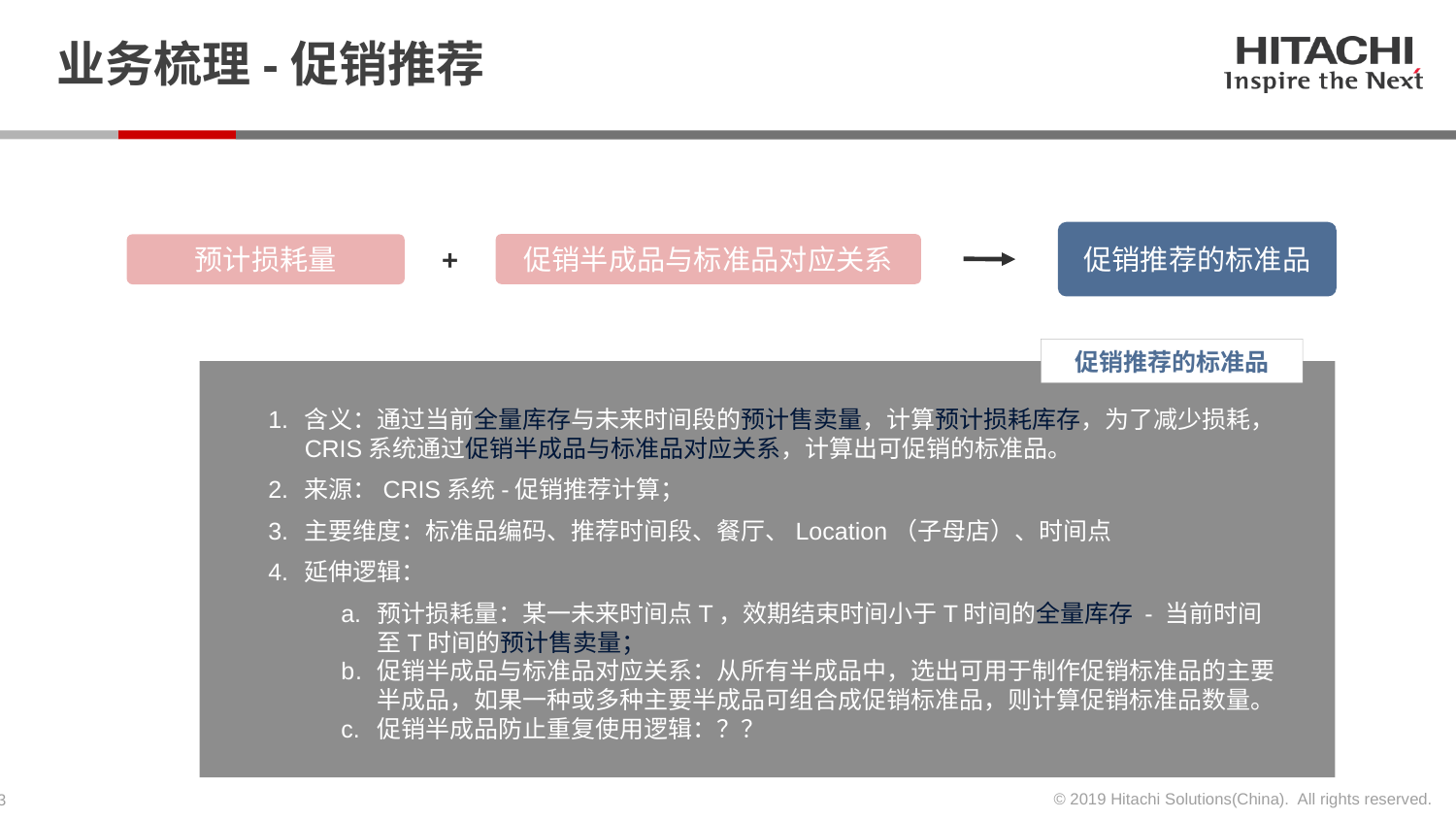

# 业务梳理-促销推荐

促销推荐的标准品
促销推荐的标准品
促销半成品与标准品对应关系
预计损耗量
+

含义：通过当前全量库存与未来时间段的预计售卖量，计算预计损耗库存，为了减少损耗，CRIS系统通过促销半成品与标准品对应关系，计算出可促销的标准品。
来源：CRIS系统-促销推荐计算；
主要维度：标准品编码、推荐时间段、餐厅、Location（子母店）、时间点
延伸逻辑：
预计损耗量：某一未来时间点T，效期结束时间小于T时间的全量库存 - 当前时间至T时间的预计售卖量；
促销半成品与标准品对应关系：从所有半成品中，选出可用于制作促销标准品的主要半成品，如果一种或多种主要半成品可组合成促销标准品，则计算促销标准品数量。
促销半成品防止重复使用逻辑：？？